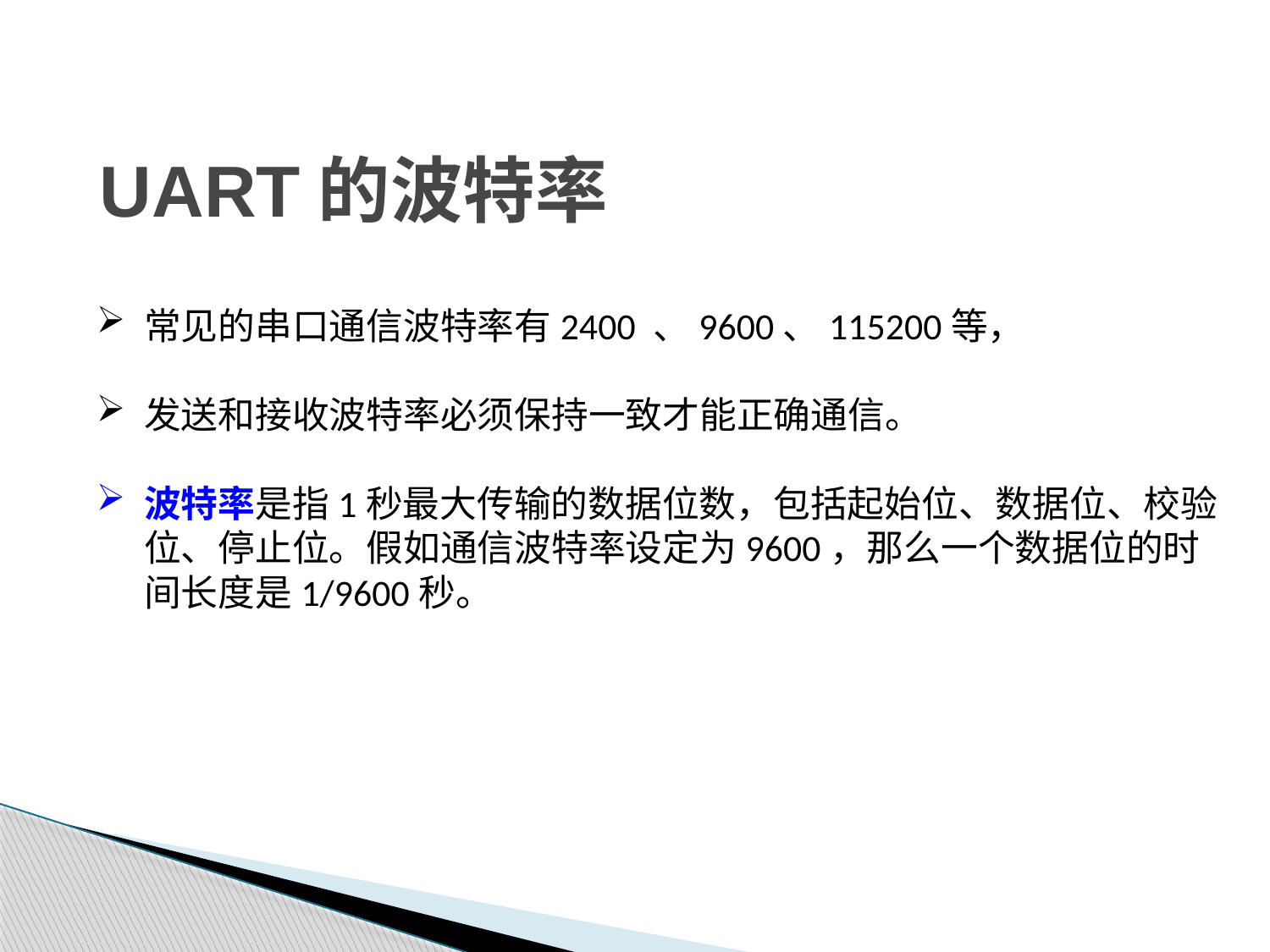

# UART的波特率
常见的串口通信波特率有2400 、9600、115200等，

发送和接收波特率必须保持一致才能正确通信。

波特率是指1秒最大传输的数据位数，包括起始位、数据位、校验位、停止位。假如通信波特率设定为9600，那么一个数据位的时间长度是1/9600秒。